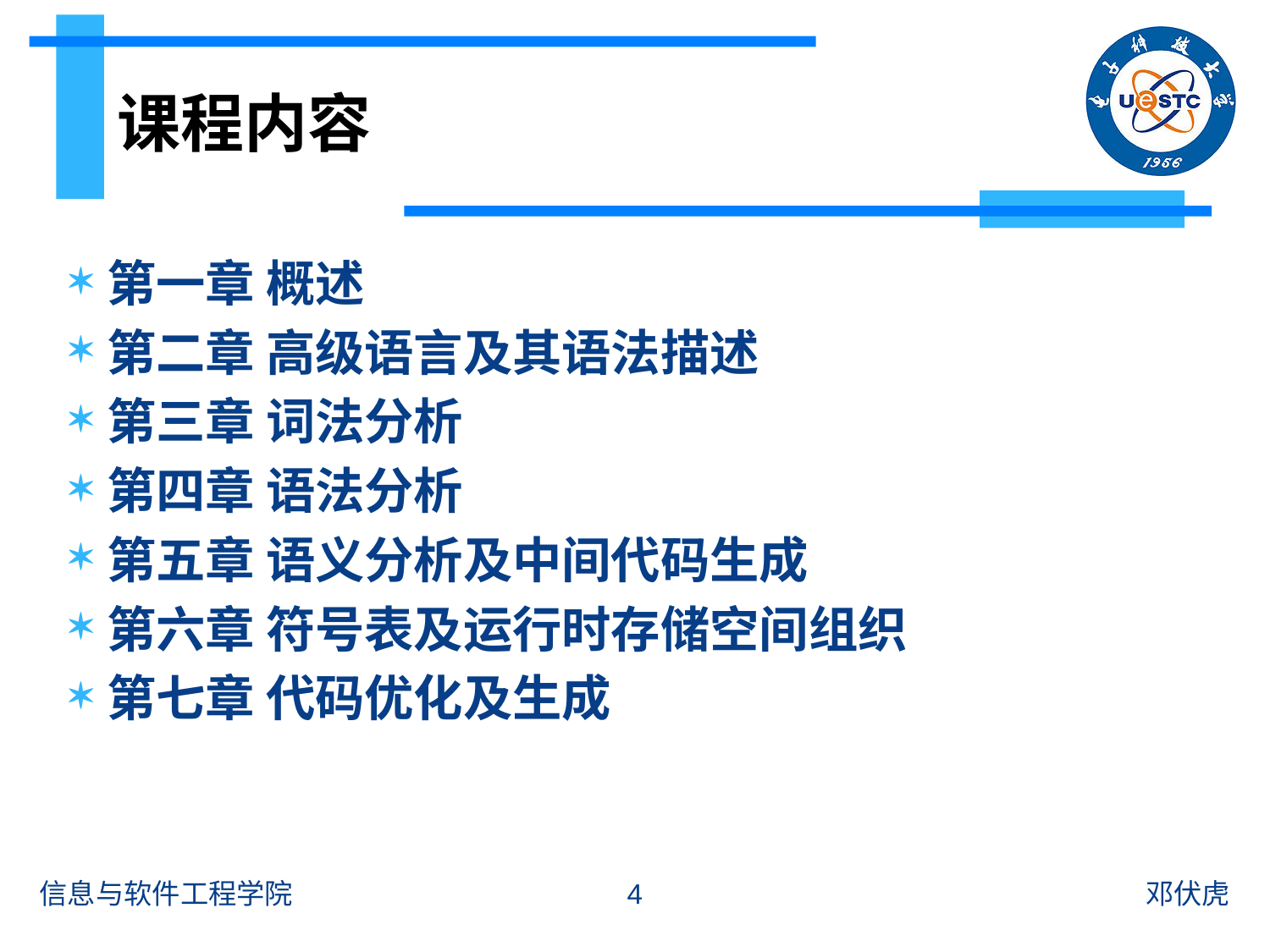

# 课程内容
第一章 概述
第二章 高级语言及其语法描述
第三章 词法分析
第四章 语法分析
第五章 语义分析及中间代码生成
第六章 符号表及运行时存储空间组织
第七章 代码优化及生成
4
信息与软件工程学院
邓伏虎